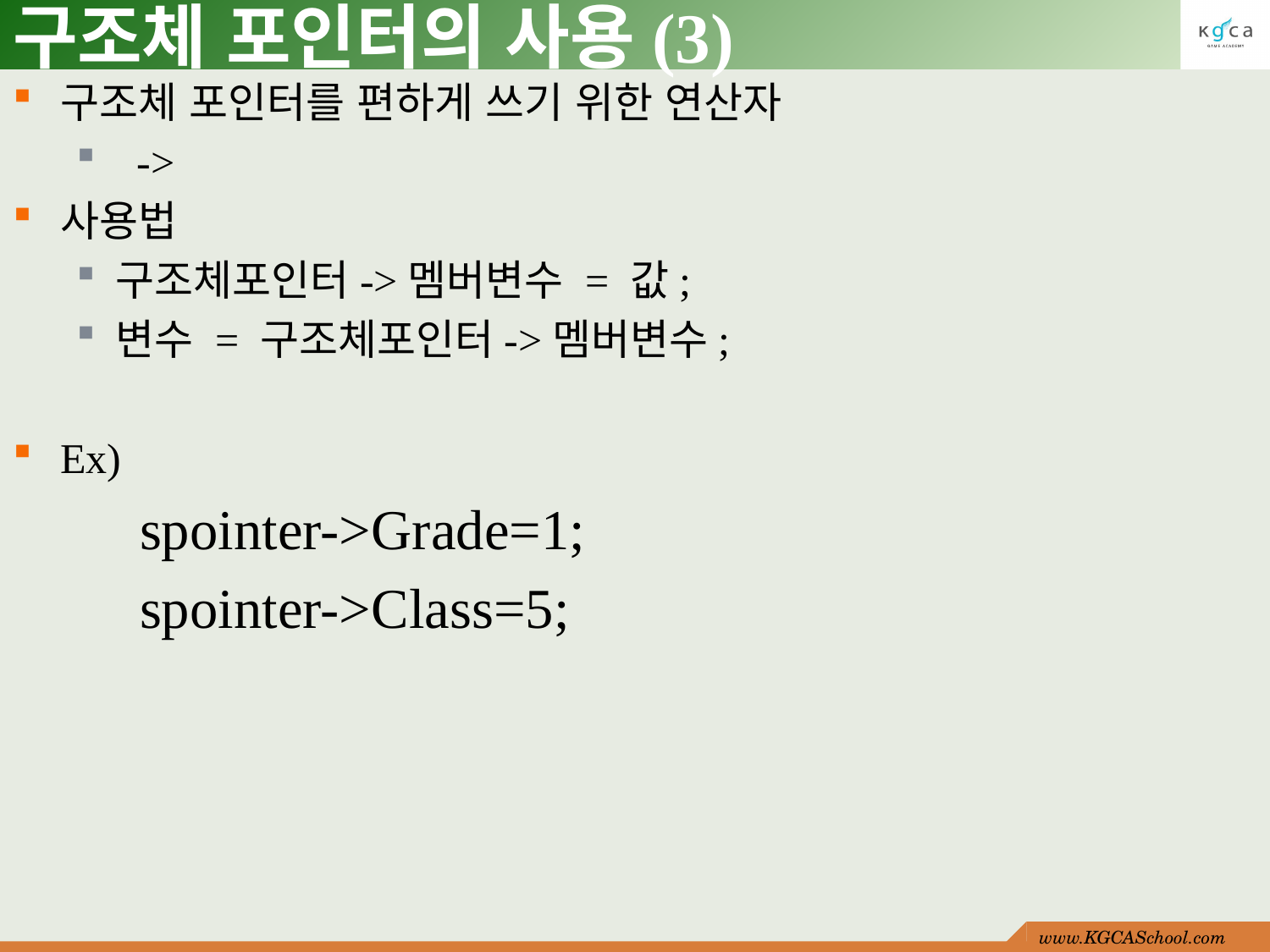

# 구조체 포인터의 사용(3)
구조체 포인터를 편하게 쓰기 위한 연산자
  ->
사용법
구조체포인터->멤버변수 = 값;
변수 = 구조체포인터->멤버변수;

Ex)
spointer->Grade=1;
spointer->Class=5;